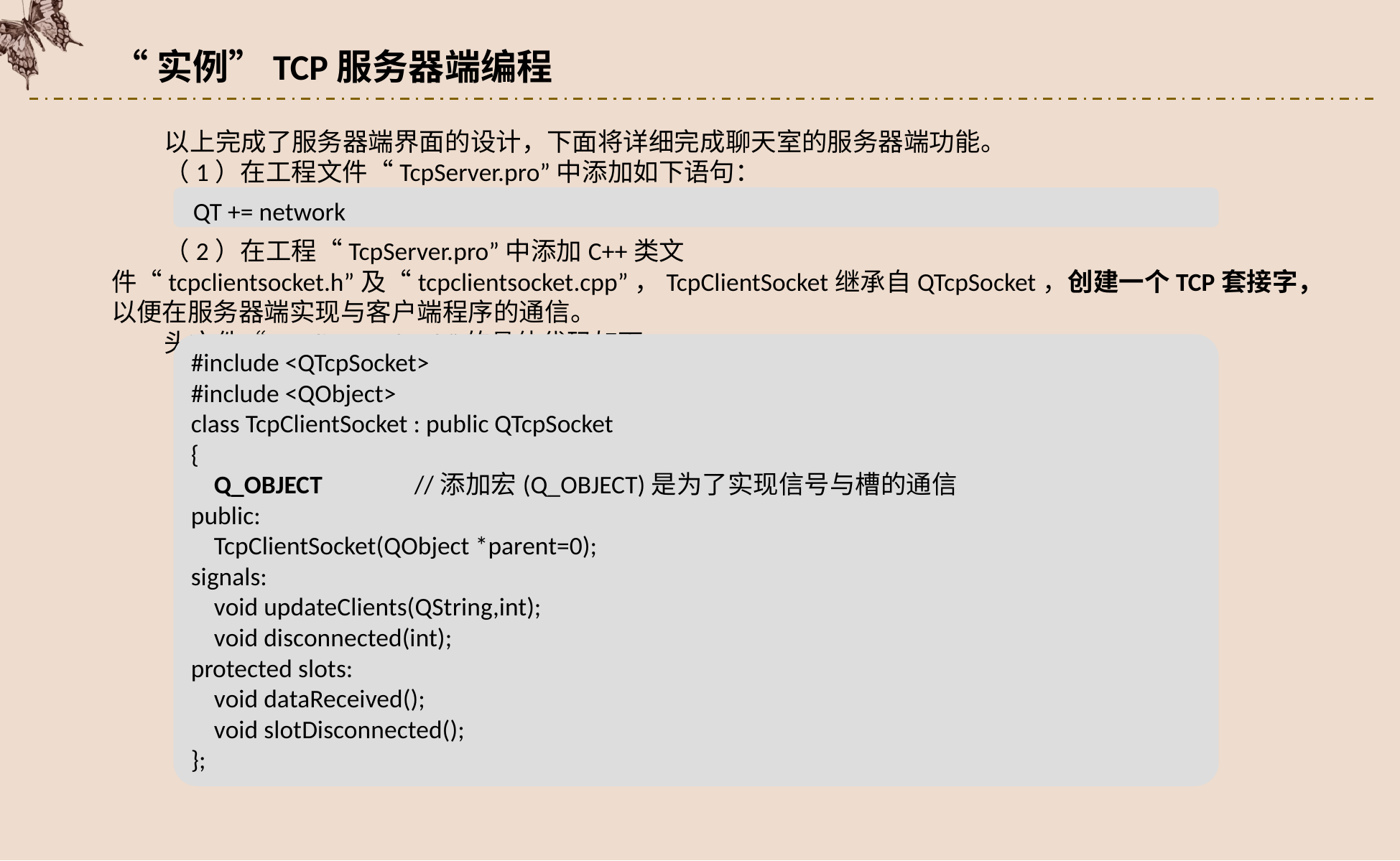

“实例”TCP服务器端编程
以上完成了服务器端界面的设计，下面将详细完成聊天室的服务器端功能。
（1）在工程文件“TcpServer.pro”中添加如下语句：
     QT += network
（2）在工程“TcpServer.pro”中添加C++类文件“tcpclientsocket.h”及“tcpclientsocket.cpp”，TcpClientSocket继承自QTcpSocket，创建一个TCP套接字，以便在服务器端实现与客户端程序的通信。
头文件“tcpclientsocket.h”的具体代码如下：

#include <QTcpSocket>
#include <QObject>
class TcpClientSocket : public QTcpSocket
{
    Q_OBJECT                //添加宏(Q_OBJECT)是为了实现信号与槽的通信
public:
    TcpClientSocket(QObject *parent=0);
signals:
    void updateClients(QString,int);
    void disconnected(int);
protected slots:
    void dataReceived();
    void slotDisconnected();
};